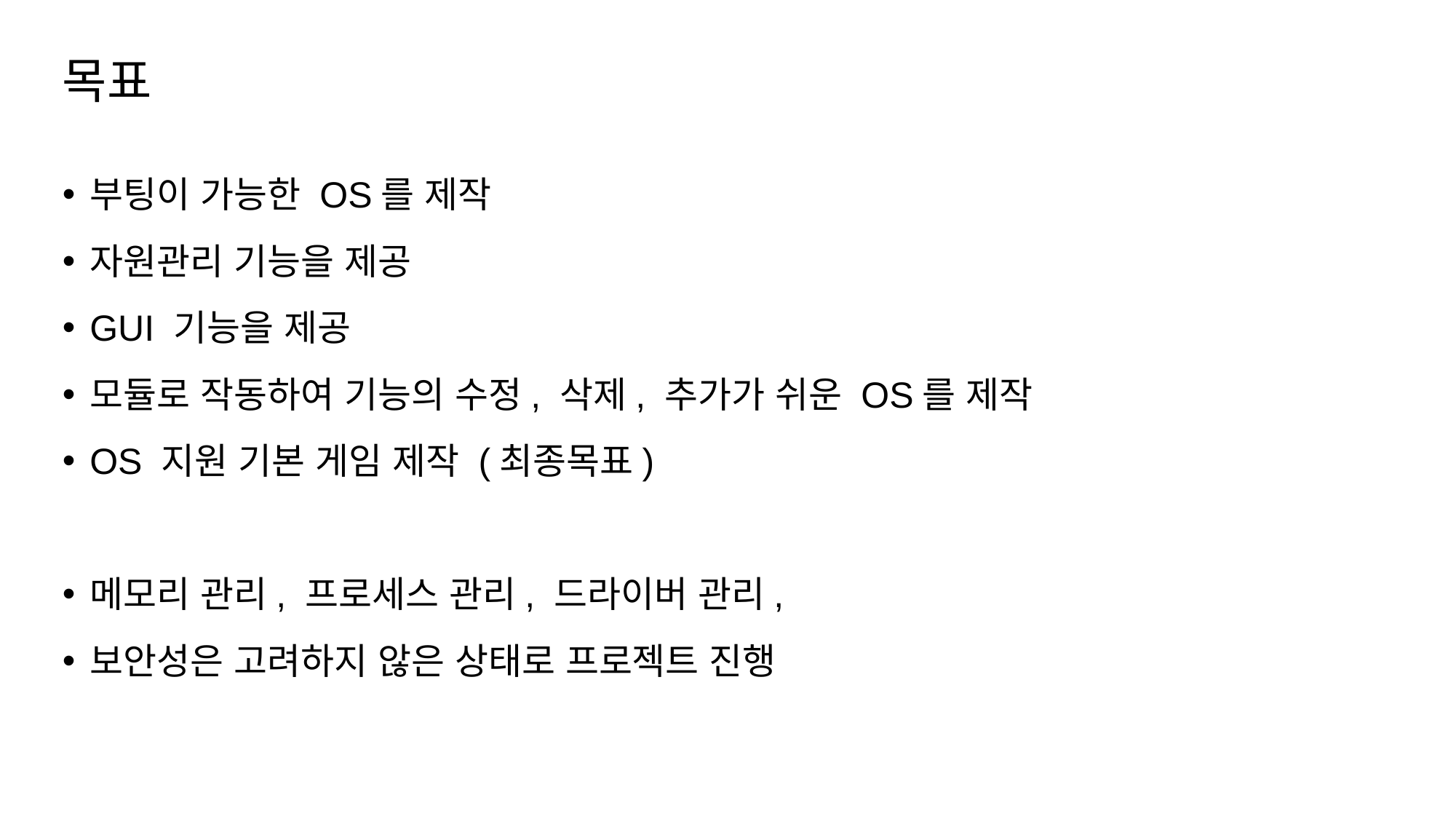

# 목표
부팅이 가능한 OS를 제작
자원관리 기능을 제공
GUI 기능을 제공
모듈로 작동하여 기능의 수정, 삭제, 추가가 쉬운 OS를 제작
OS 지원 기본 게임 제작 (최종목표)

메모리 관리, 프로세스 관리, 드라이버 관리,
보안성은 고려하지 않은 상태로 프로젝트 진행